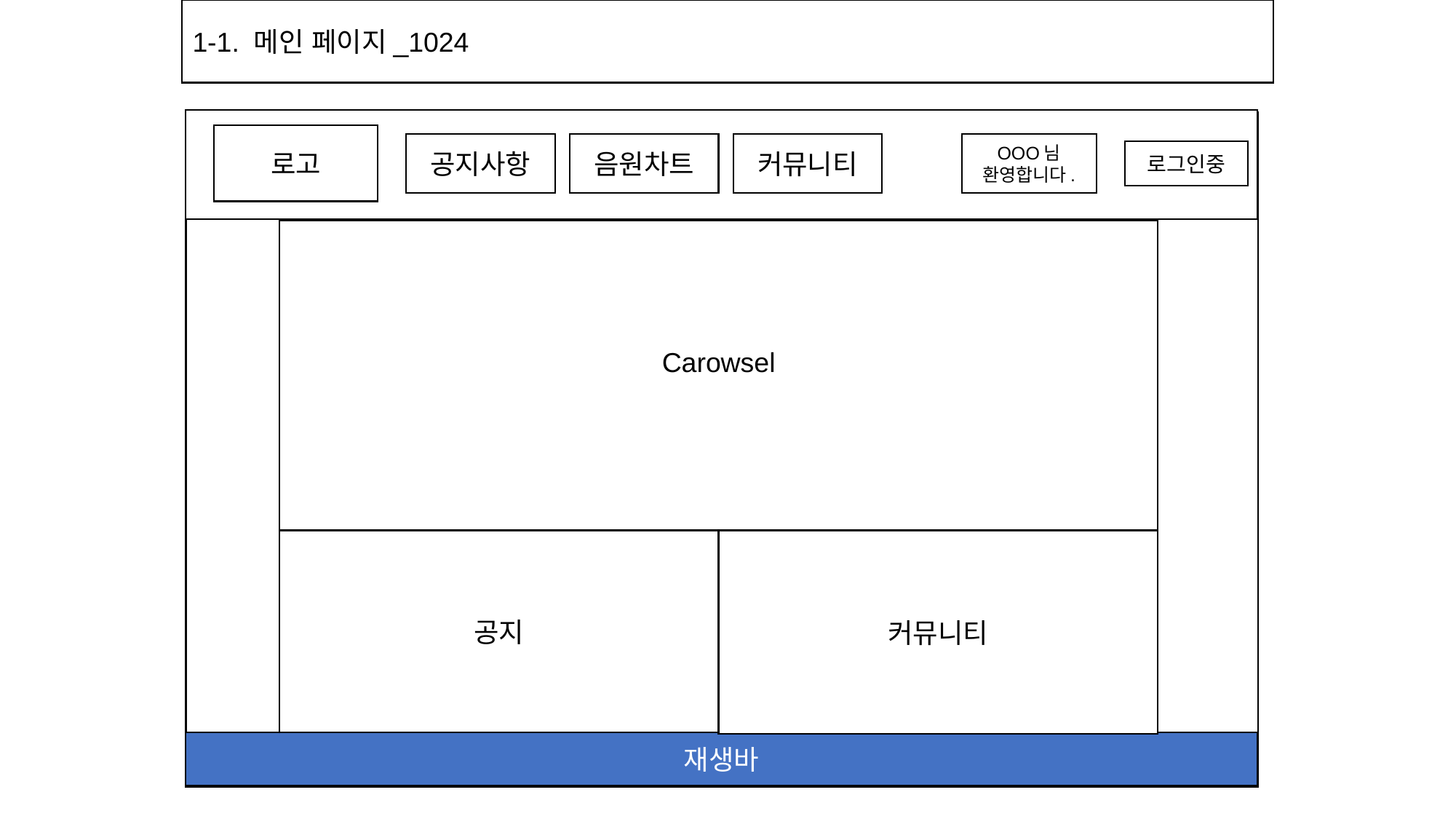

1-1. 메인 페이지_1024

로고
공지사항
음원차트
커뮤니티
로그인중
재생바
OOO님 환영합니다.
Carowsel

공지
커뮤니티